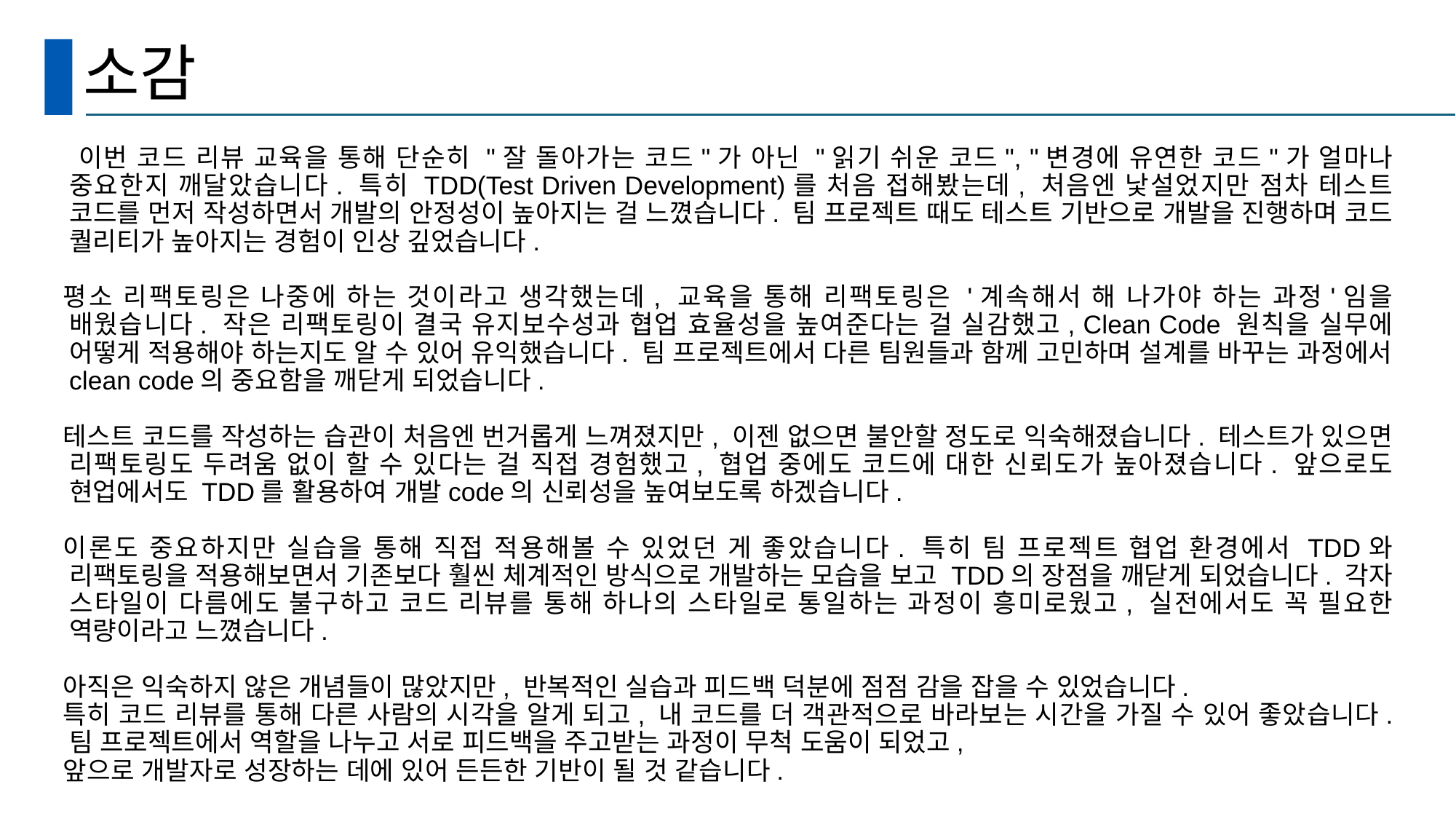

# 소감
 이번 코드 리뷰 교육을 통해 단순히 "잘 돌아가는 코드"가 아닌 "읽기 쉬운 코드", "변경에 유연한 코드"가 얼마나 중요한지 깨달았습니다. 특히 TDD(Test Driven Development)를 처음 접해봤는데, 처음엔 낯설었지만 점차 테스트 코드를 먼저 작성하면서 개발의 안정성이 높아지는 걸 느꼈습니다. 팀 프로젝트 때도 테스트 기반으로 개발을 진행하며 코드 퀄리티가 높아지는 경험이 인상 깊었습니다.

평소 리팩토링은 나중에 하는 것이라고 생각했는데, 교육을 통해 리팩토링은 '계속해서 해 나가야 하는 과정'임을 배웠습니다. 작은 리팩토링이 결국 유지보수성과 협업 효율성을 높여준다는 걸 실감했고, Clean Code 원칙을 실무에 어떻게 적용해야 하는지도 알 수 있어 유익했습니다. 팀 프로젝트에서 다른 팀원들과 함께 고민하며 설계를 바꾸는 과정에서 clean code의 중요함을 깨닫게 되었습니다.

테스트 코드를 작성하는 습관이 처음엔 번거롭게 느껴졌지만, 이젠 없으면 불안할 정도로 익숙해졌습니다. 테스트가 있으면 리팩토링도 두려움 없이 할 수 있다는 걸 직접 경험했고, 협업 중에도 코드에 대한 신뢰도가 높아졌습니다. 앞으로도 현업에서도 TDD를 활용하여 개발code의 신뢰성을 높여보도록 하겠습니다.

이론도 중요하지만 실습을 통해 직접 적용해볼 수 있었던 게 좋았습니다. 특히 팀 프로젝트 협업 환경에서 TDD와 리팩토링을 적용해보면서 기존보다 훨씬 체계적인 방식으로 개발하는 모습을 보고 TDD의 장점을 깨닫게 되었습니다. 각자 스타일이 다름에도 불구하고 코드 리뷰를 통해 하나의 스타일로 통일하는 과정이 흥미로웠고, 실전에서도 꼭 필요한 역량이라고 느꼈습니다.

아직은 익숙하지 않은 개념들이 많았지만, 반복적인 실습과 피드백 덕분에 점점 감을 잡을 수 있었습니다.
특히 코드 리뷰를 통해 다른 사람의 시각을 알게 되고, 내 코드를 더 객관적으로 바라보는 시간을 가질 수 있어 좋았습니다. 팀 프로젝트에서 역할을 나누고 서로 피드백을 주고받는 과정이 무척 도움이 되었고,
앞으로 개발자로 성장하는 데에 있어 든든한 기반이 될 것 같습니다.